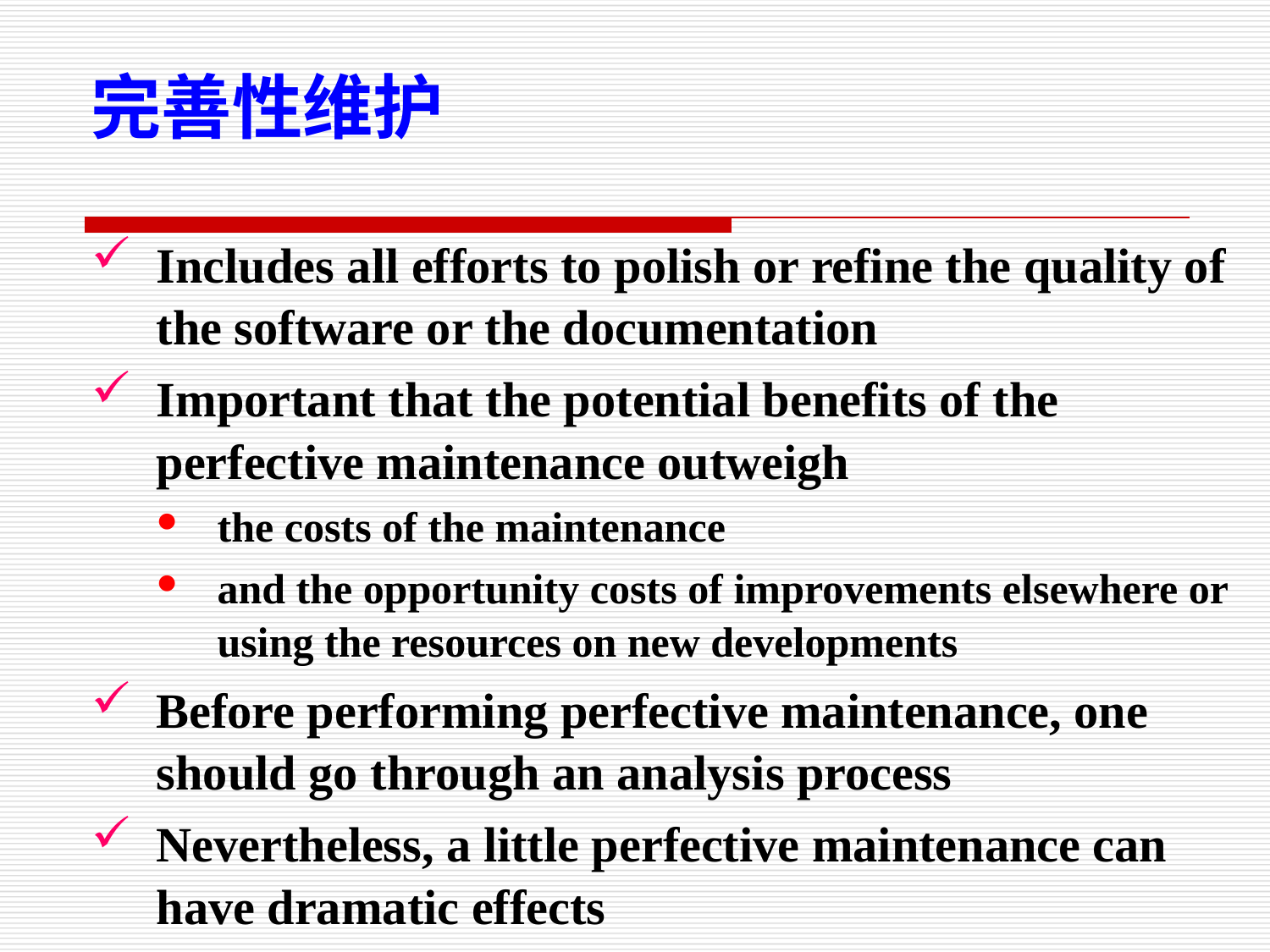

完善性维护
Includes all efforts to polish or refine the quality of the software or the documentation
Important that the potential benefits of the perfective maintenance outweigh
the costs of the maintenance
and the opportunity costs of improvements elsewhere or using the resources on new developments
Before performing perfective maintenance, one should go through an analysis process
Nevertheless, a little perfective maintenance can have dramatic effects